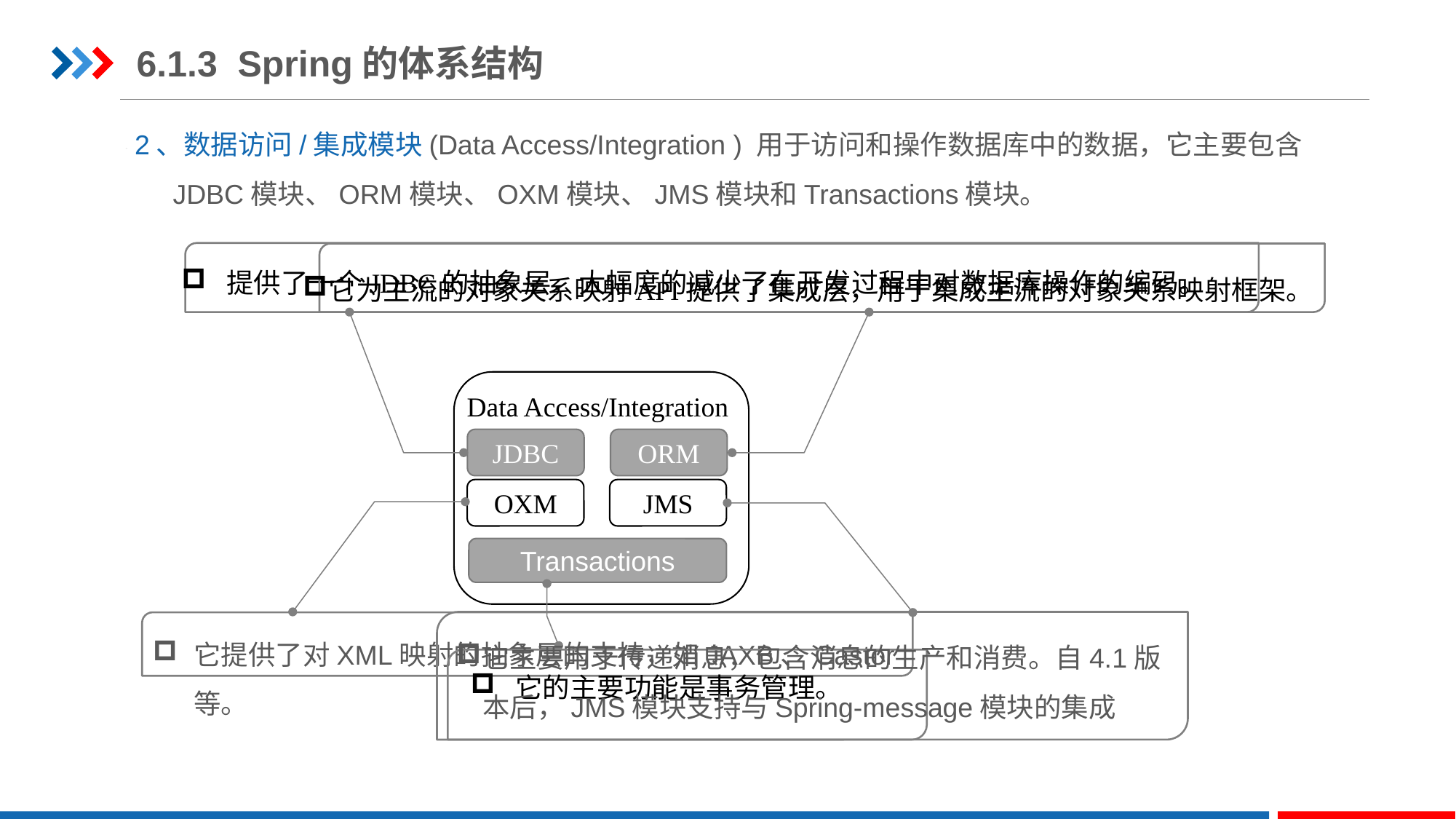

6.1.3  Spring的体系结构
 2、数据访问/集成模块(Data Access/Integration ) 用于访问和操作数据库中的数据，它主要包含
      JDBC模块、ORM模块、OXM模块、JMS模块和Transactions模块。
STEP  01

  提供了一个JDBC的抽象层，大幅度的减少了在开发过程中对数据库操作的编码。

它为主流的对象关系映射API提供了集成层，用于集成主流的对象关系映射框架。

Data Access/Integration
JDBC
ORM
OXM
JMS
Transactions

它提供了对XML映射的抽象层的支持，如JAXB、Castor等。

它主要用于传递消息，包含消息的生产和消费。自4.1版本后，JMS模块支持与Spring-message模块的集成

  它的主要功能是事务管理。